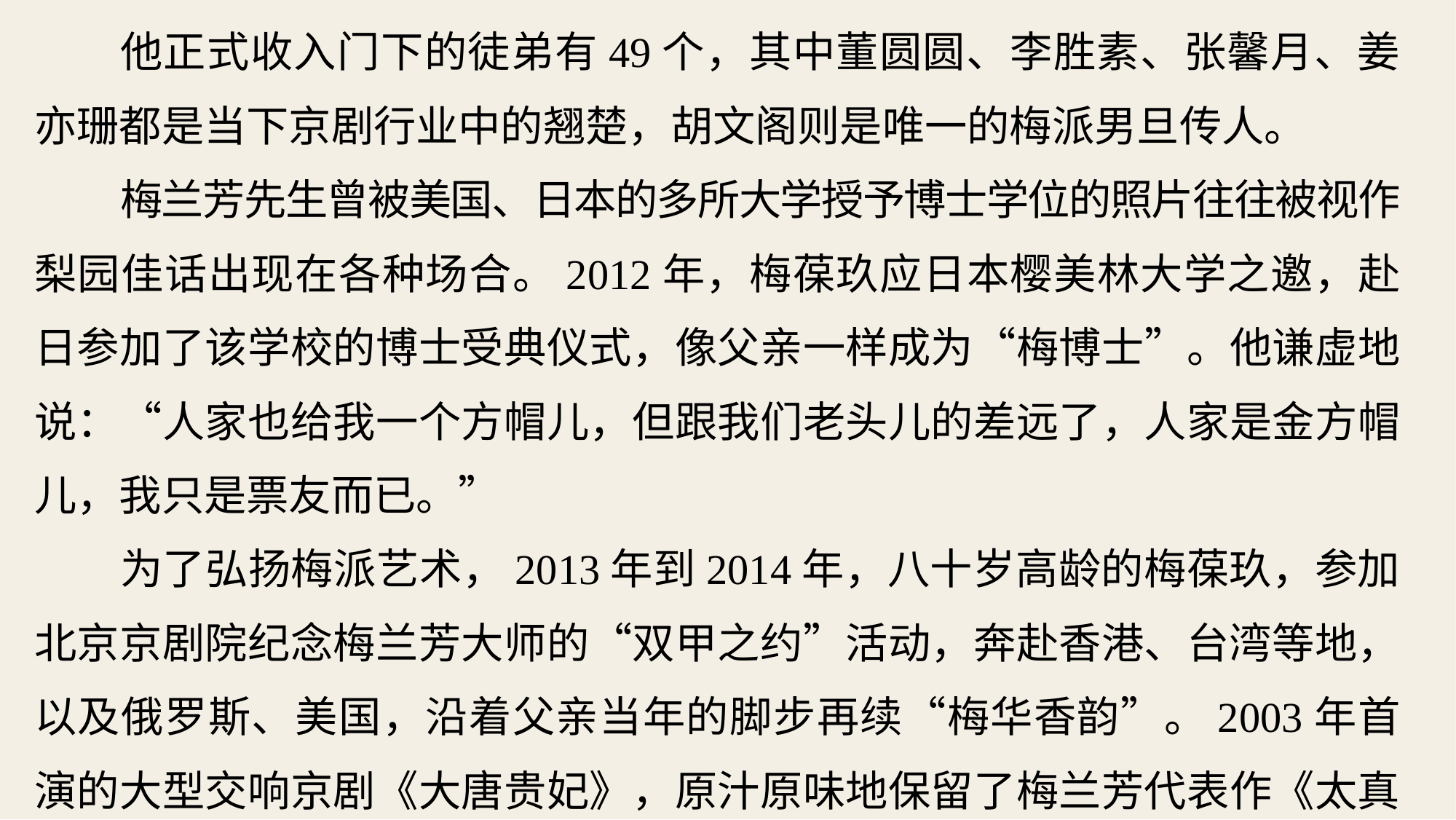

他正式收入门下的徒弟有49个，其中董圆圆、李胜素、张馨月、姜亦珊都是当下京剧行业中的翘楚，胡文阁则是唯一的梅派男旦传人。
梅兰芳先生曾被美国、日本的多所大学授予博士学位的照片往往被视作梨园佳话出现在各种场合。2012年，梅葆玖应日本樱美林大学之邀，赴日参加了该学校的博士受典仪式，像父亲一样成为“梅博士”。他谦虚地说：“人家也给我一个方帽儿，但跟我们老头儿的差远了，人家是金方帽儿，我只是票友而已。”
为了弘扬梅派艺术，2013年到2014年，八十岁高龄的梅葆玖，参加北京京剧院纪念梅兰芳大师的“双甲之约”活动，奔赴香港、台湾等地，以及俄罗斯、美国，沿着父亲当年的脚步再续“梅华香韵”。2003年首演的大型交响京剧《大唐贵妃》，原汁原味地保留了梅兰芳代表作《太真外传》